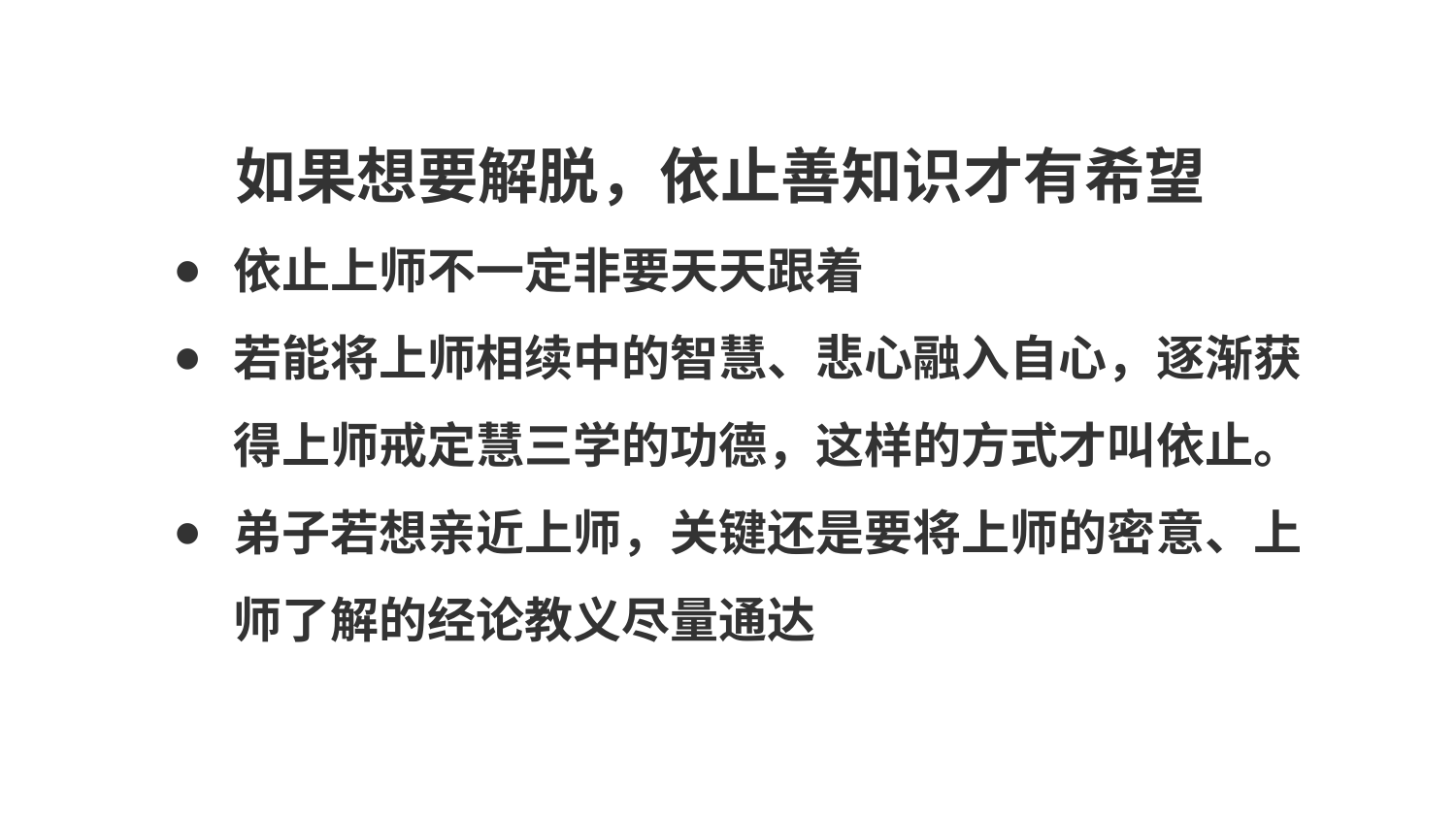

如果想要解脱，依止善知识才有希望
依止上师不一定非要天天跟着
若能将上师相续中的智慧、悲心融入自心，逐渐获得上师戒定慧三学的功德，这样的方式才叫依止。
弟子若想亲近上师，关键还是要将上师的密意、上师了解的经论教义尽量通达